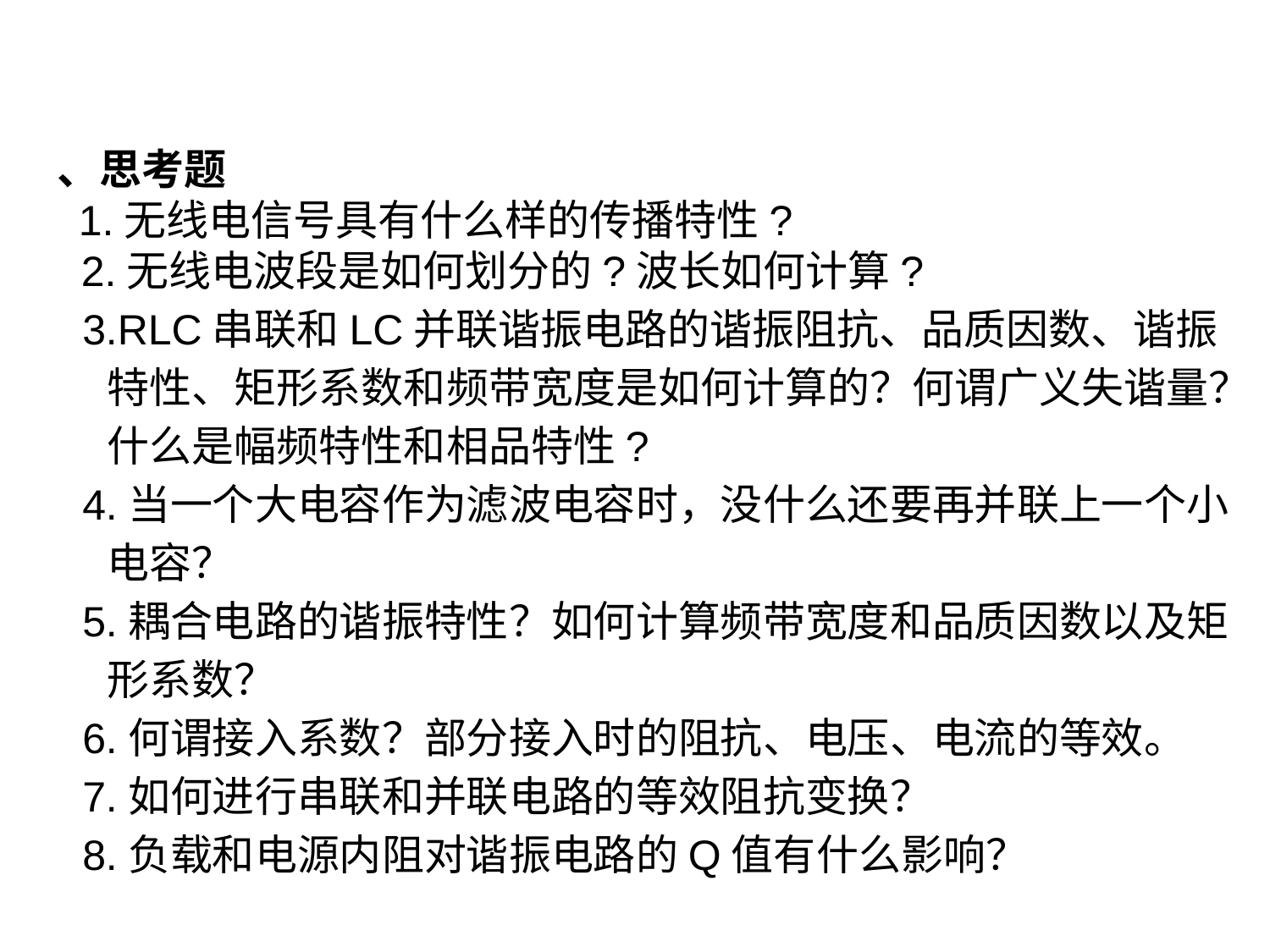

、思考题
  1.无线电信号具有什么样的传播特性?
  2.无线电波段是如何划分的?波长如何计算?
3.RLC串联和LC并联谐振电路的谐振阻抗、品质因数、谐振特性、矩形系数和频带宽度是如何计算的？何谓广义失谐量？什么是幅频特性和相品特性?
4.当一个大电容作为滤波电容时，没什么还要再并联上一个小电容？
5.耦合电路的谐振特性？如何计算频带宽度和品质因数以及矩形系数？
6.何谓接入系数？部分接入时的阻抗、电压、电流的等效。
7.如何进行串联和并联电路的等效阻抗变换？
8.负载和电源内阻对谐振电路的Q值有什么影响？
2